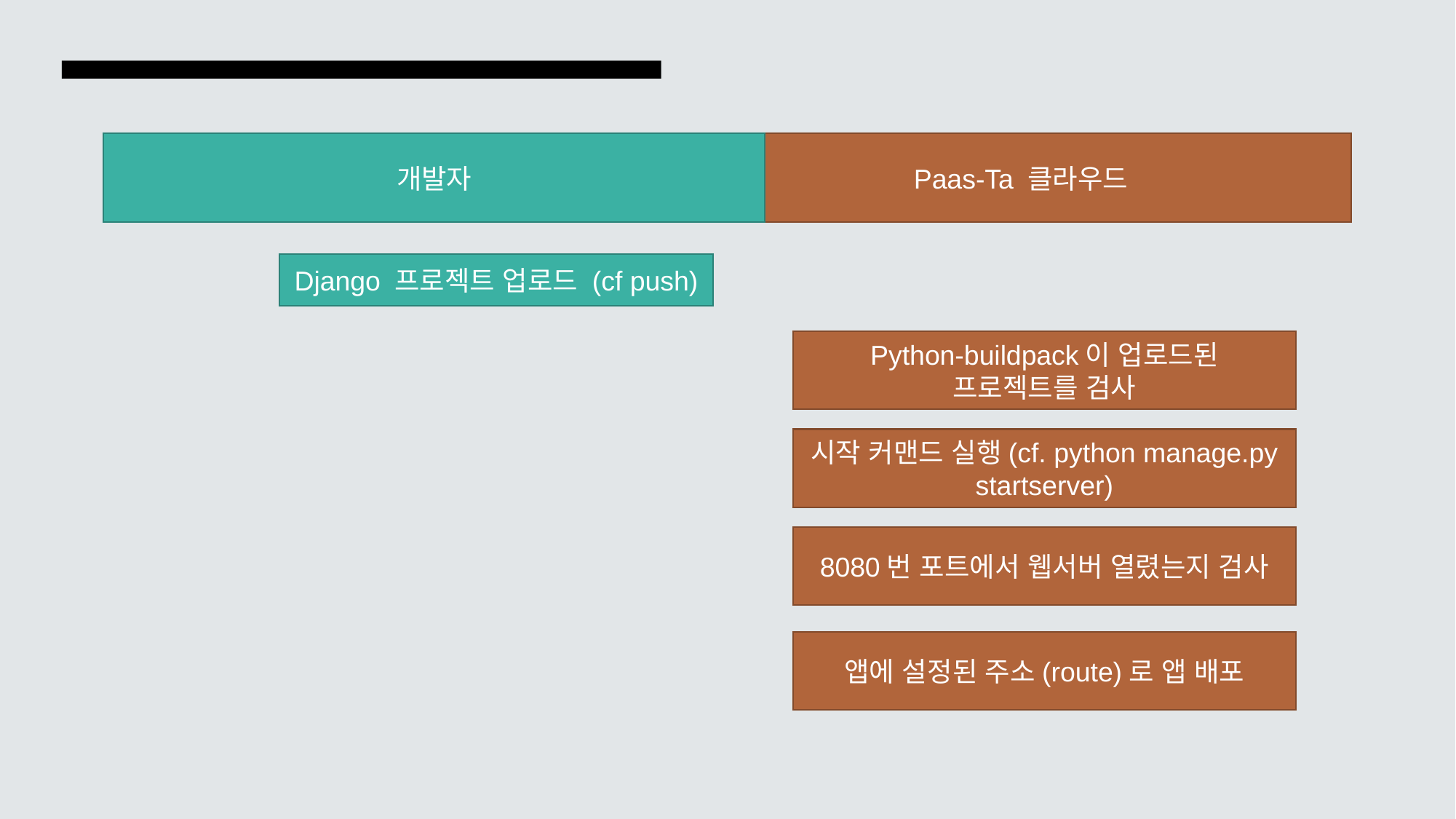

개발자
Paas-Ta 클라우드
Django 프로젝트 업로드 (cf push)
Python-buildpack이 업로드된 프로젝트를 검사
시작 커맨드 실행(cf. python manage.py startserver)
8080번 포트에서 웹서버 열렸는지 검사
앱에 설정된 주소(route)로 앱 배포